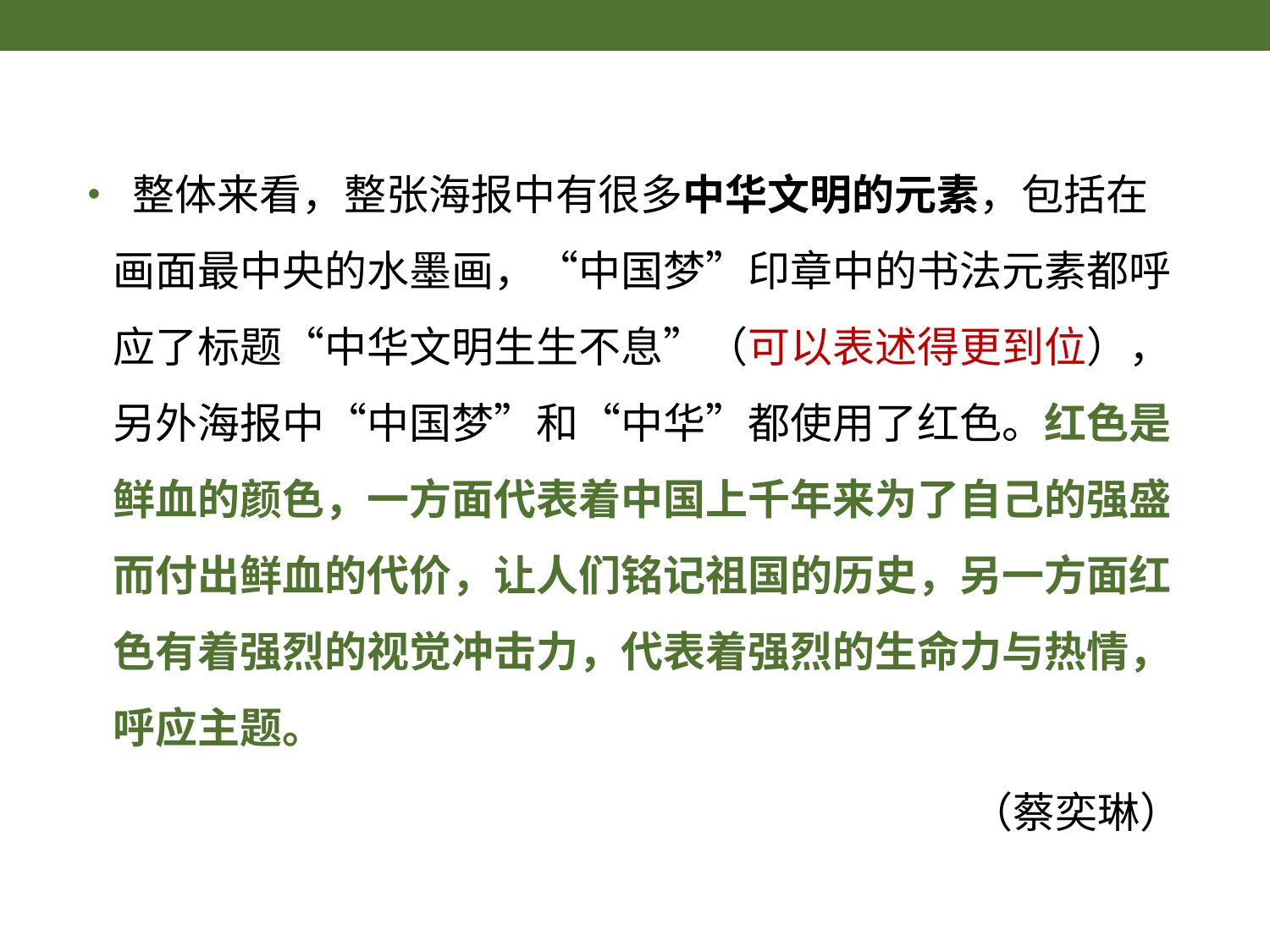

整体来看，整张海报中有很多中华文明的元素，包括在画面最中央的水墨画，“中国梦”印章中的书法元素都呼应了标题“中华文明生生不息”（可以表述得更到位），另外海报中“中国梦”和“中华”都使用了红色。红色是鲜血的颜色，一方面代表着中国上千年来为了自己的强盛而付出鲜血的代价，让人们铭记祖国的历史，另一方面红色有着强烈的视觉冲击力，代表着强烈的生命力与热情，呼应主题。
（蔡奕琳）